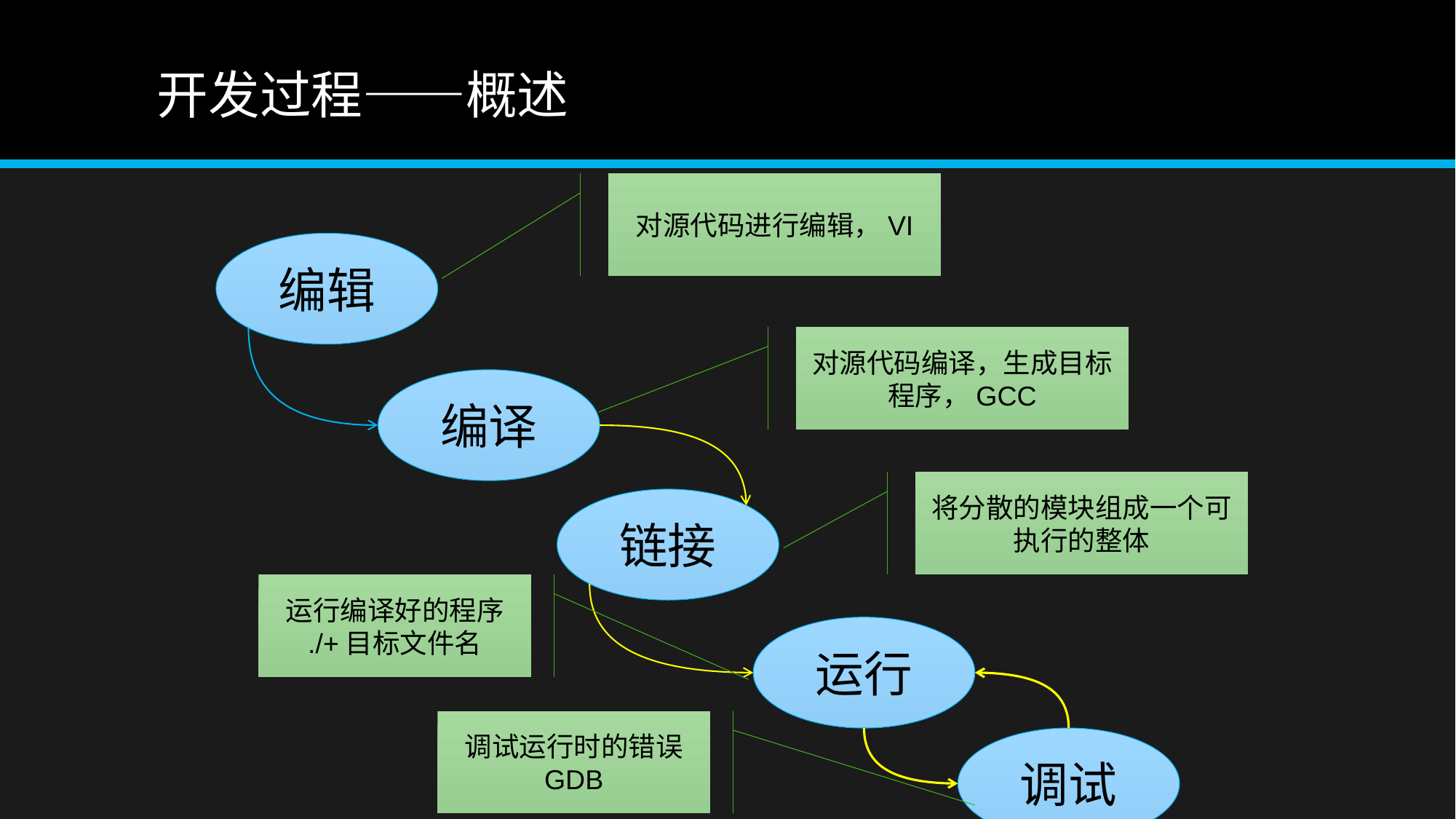

# 开发过程——概述
对源代码进行编辑，VI
编辑
对源代码编译，生成目标程序，GCC
编译
将分散的模块组成一个可执行的整体
链接
运行编译好的程序
./+目标文件名
运行
调试运行时的错误
GDB
调试